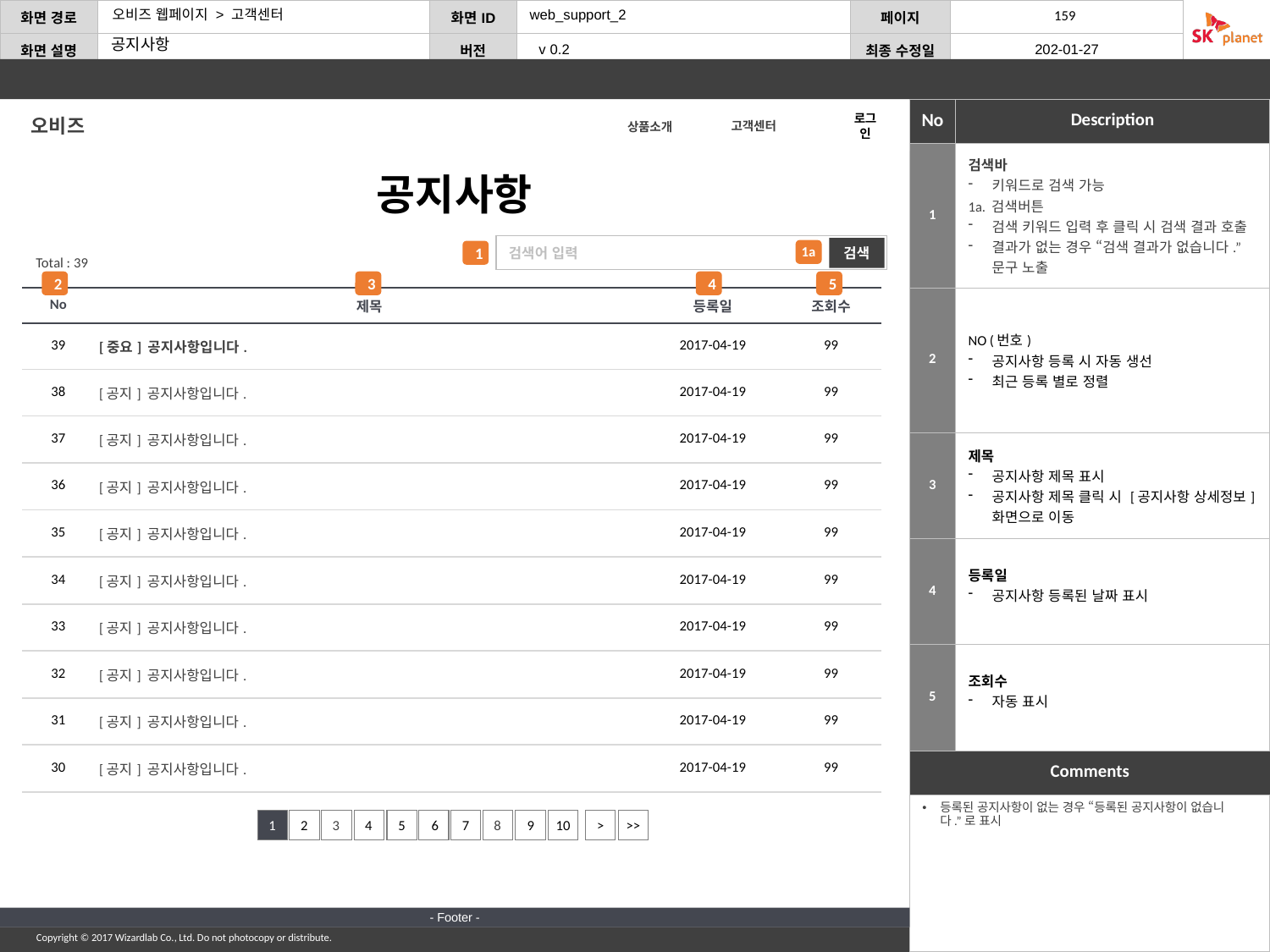

web_support_2
159
공지사항

오비즈
로그인
고객센터
상품소개
| 1 | 검색바 키워드로 검색 가능 1a. 검색버튼 검색 키워드 입력 후 클릭 시 검색 결과 호출 결과가 없는 경우 “검색 결과가 없습니다.” 문구 노출 |
| --- | --- |
| 2 | NO (번호) 공지사항 등록 시 자동 생선 최근 등록 별로 정렬 |
| 3 | 제목 공지사항 제목 표시 공지사항 제목 클릭 시 [공지사항 상세정보] 화면으로 이동 |
| 4 | 등록일 공지사항 등록된 날짜 표시 |
| 5 | 조회수 자동 표시 |
공지사항
검색어 입력
검색

1a
1
Total : 39
2
3
4
5
| No | 제목 | 등록일 | 조회수 |
| --- | --- | --- | --- |
| 39 | [중요] 공지사항입니다. | 2017-04-19 | 99 |
| 38 | [공지] 공지사항입니다. | 2017-04-19 | 99 |
| 37 | [공지] 공지사항입니다. | 2017-04-19 | 99 |
| 36 | [공지] 공지사항입니다. | 2017-04-19 | 99 |
| 35 | [공지] 공지사항입니다. | 2017-04-19 | 99 |
| 34 | [공지] 공지사항입니다. | 2017-04-19 | 99 |
| 33 | [공지] 공지사항입니다. | 2017-04-19 | 99 |
| 32 | [공지] 공지사항입니다. | 2017-04-19 | 99 |
| 31 | [공지] 공지사항입니다. | 2017-04-19 | 99 |
| 30 | [공지] 공지사항입니다. | 2017-04-19 | 99 |
등록된 공지사항이 없는 경우 “등록된 공지사항이 없습니다.”로 표시
1

2

3

4

5

6

7

8

9

10

>

>>

- Footer -